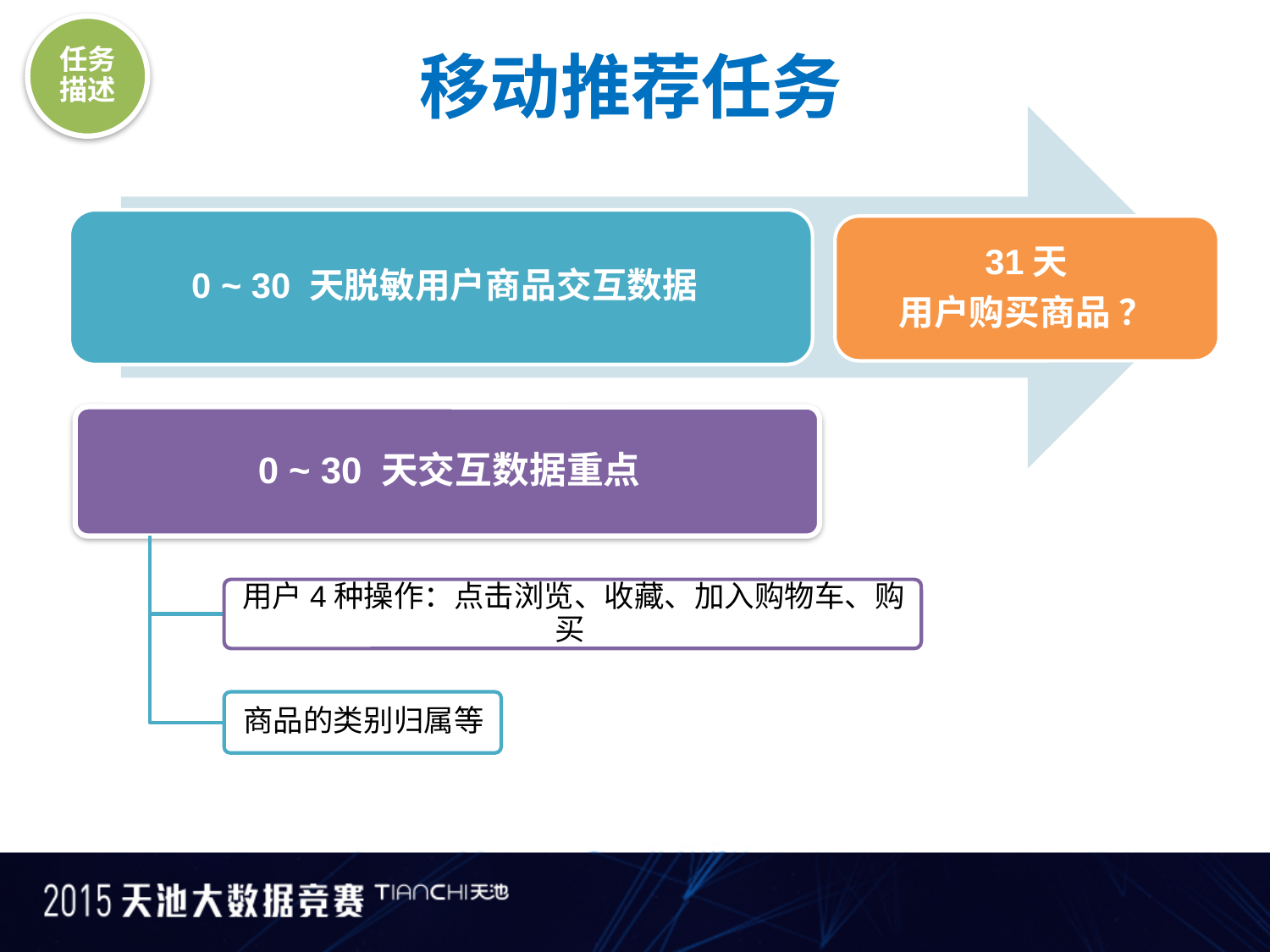

任务描述
移动推荐任务
0 ~ 30 天脱敏用户商品交互数据
31天
用户购买商品 ？
0 ~ 30 天交互数据重点
用户4种操作：点击浏览、收藏、加入购物车、购买
商品的类别归属等